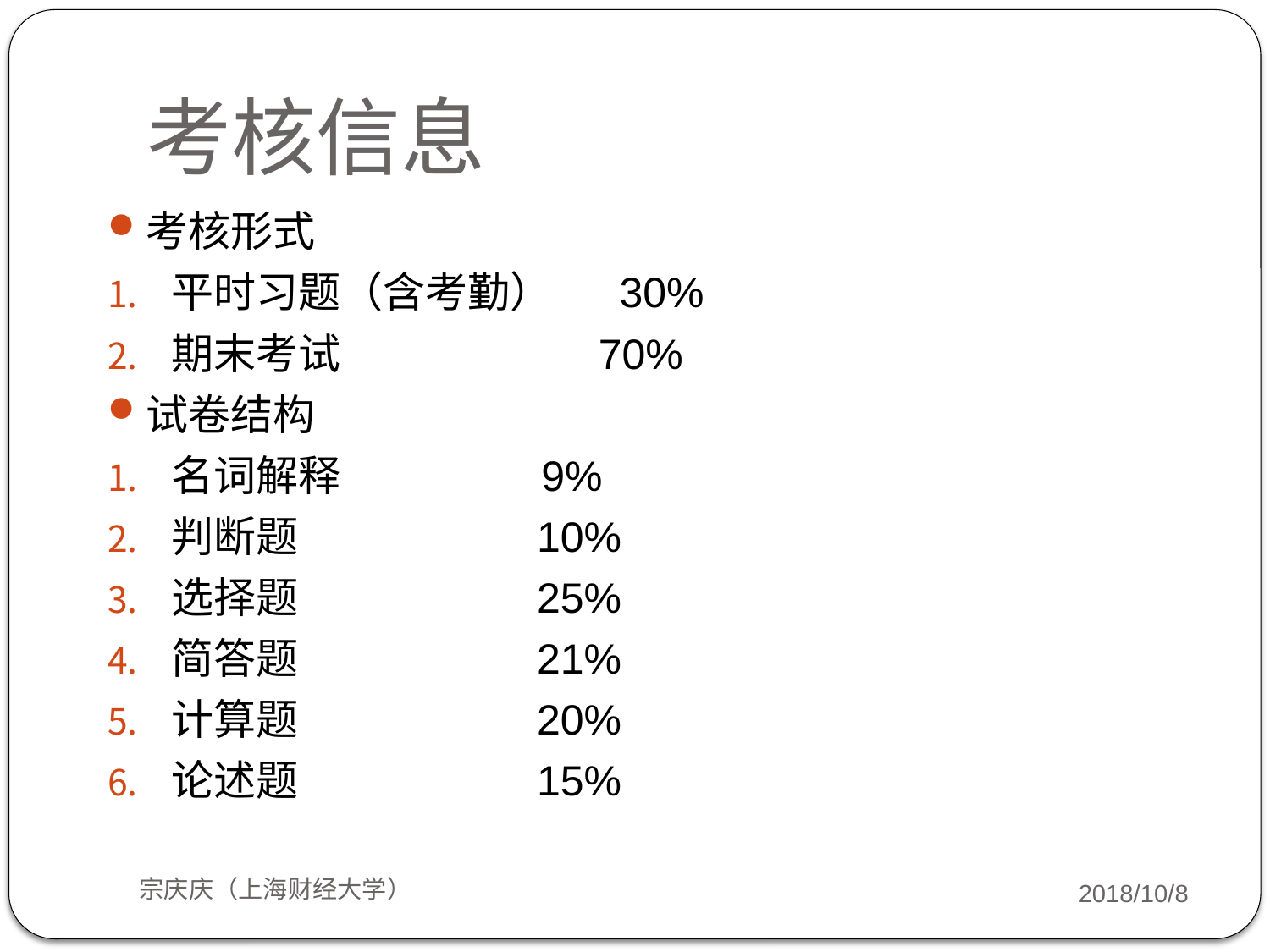

# 考核信息
考核形式
平时习题（含考勤）      30%
期末考试                          70%
试卷结构
名词解释                    9%
判断题                        10%
选择题                        25%
简答题                        21%
计算题                        20%
论述题                        15%
宗庆庆（上海财经大学）
2018/10/8